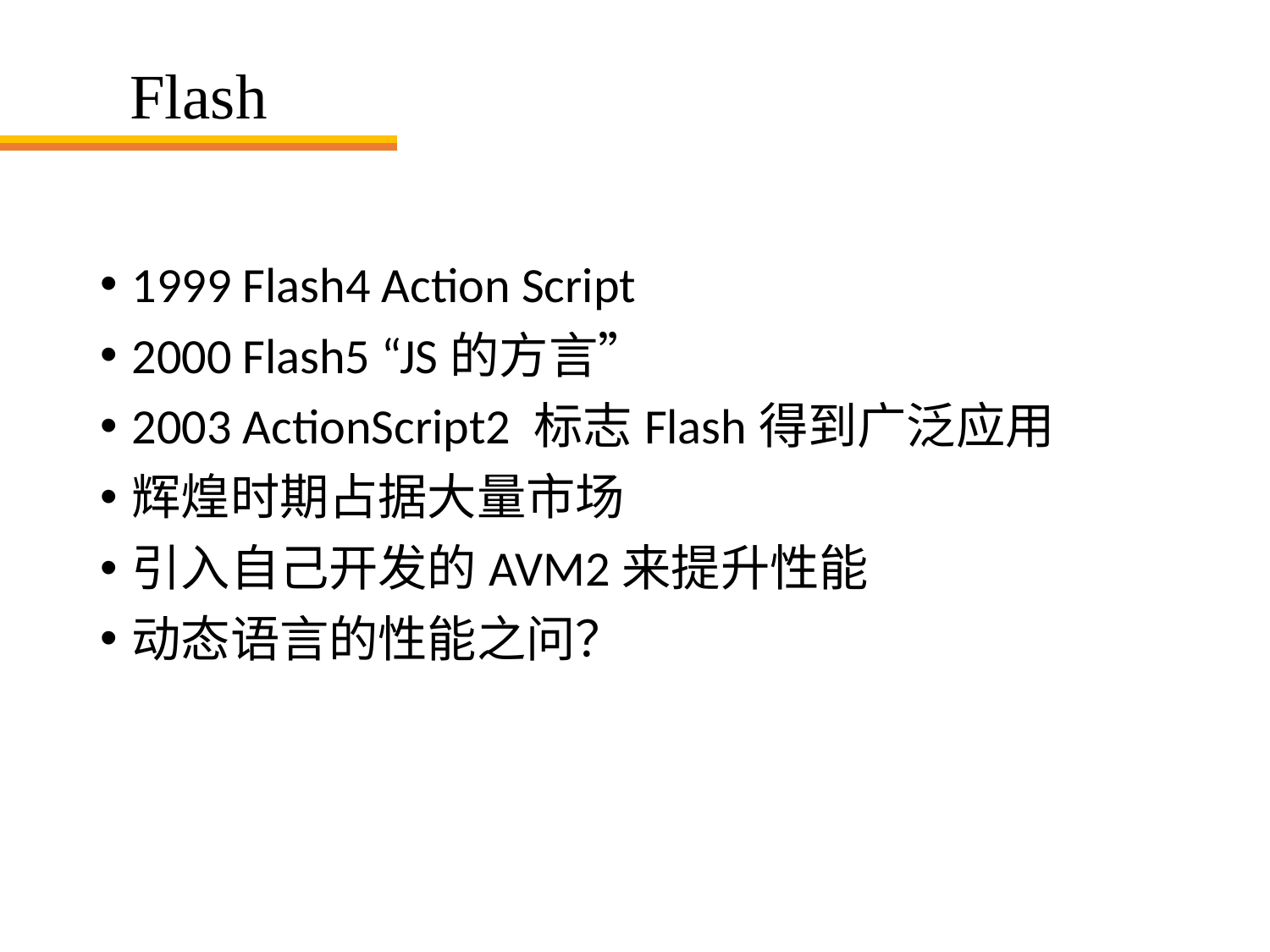

# Flash
1999 Flash4 Action Script
2000 Flash5 “JS的方言”
2003 ActionScript2 标志Flash得到广泛应用
辉煌时期占据大量市场
引入自己开发的AVM2来提升性能
动态语言的性能之问？